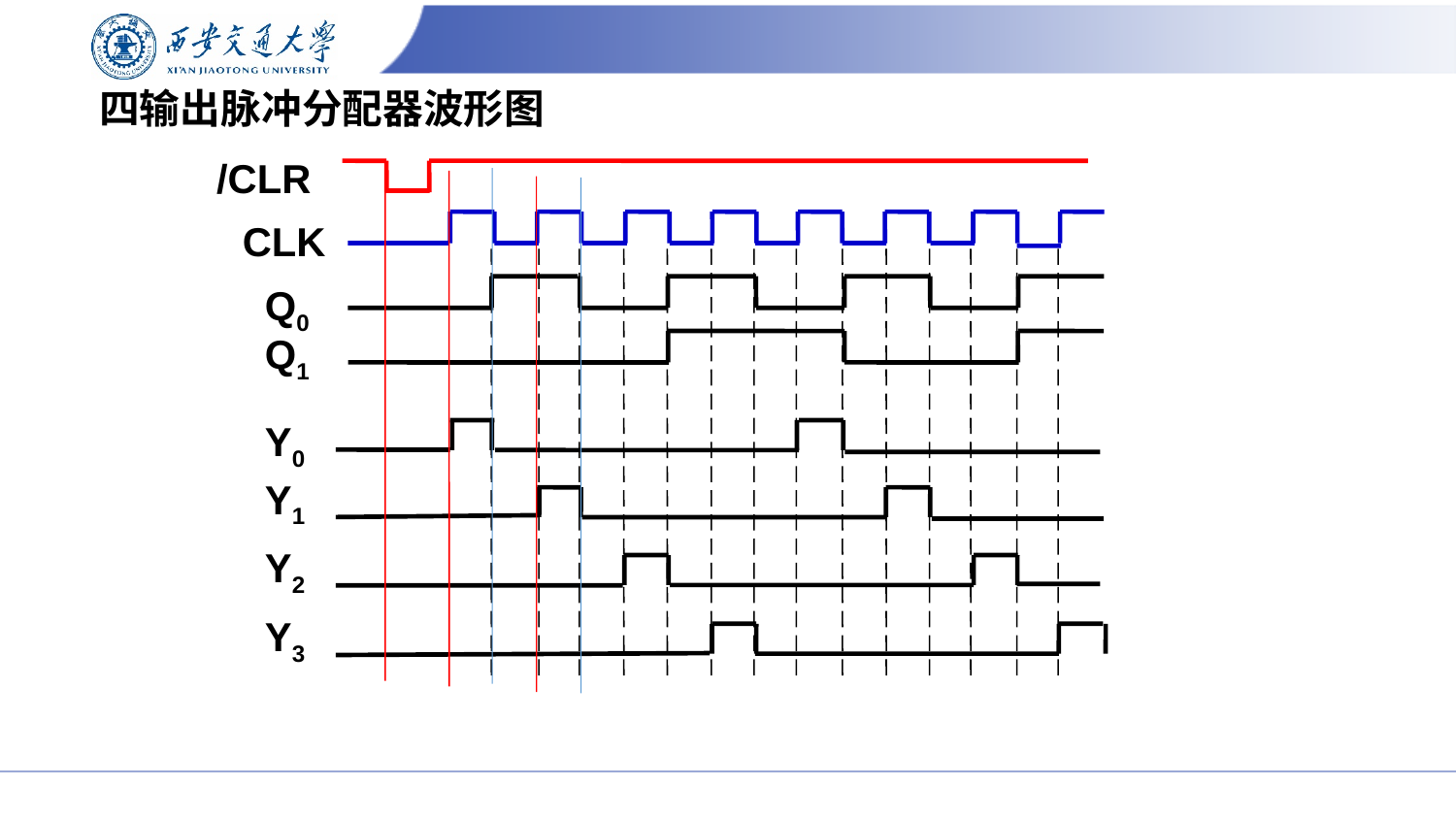

# 四输出脉冲分配器波形图
/CLR

CLK

Q0

Q1

Y0

Y1

Y2

Y3